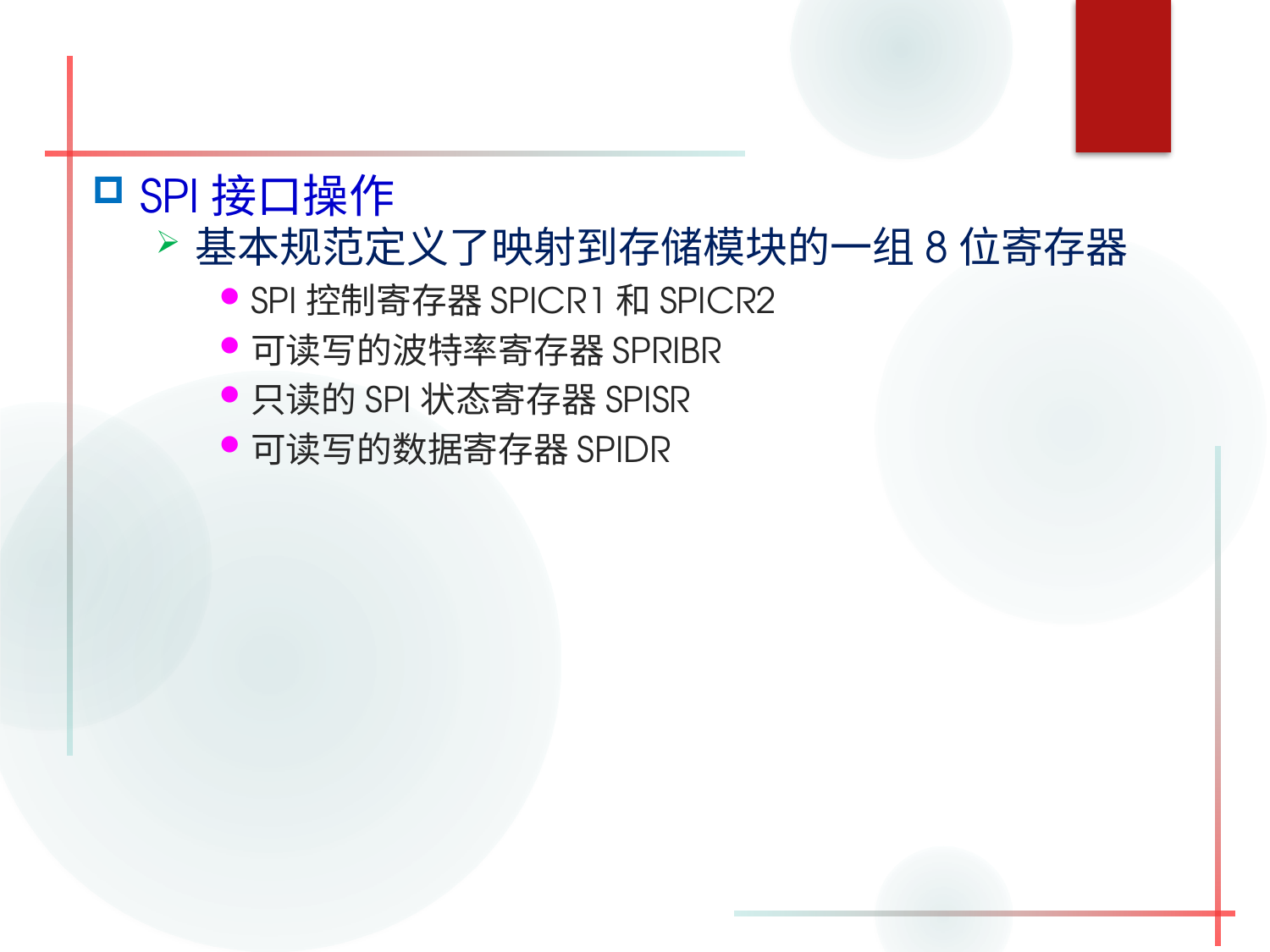

9
#
SPI接口操作
基本规范定义了映射到存储模块的一组8位寄存器
SPI控制寄存器SPICR1和SPICR2
可读写的波特率寄存器SPRIBR
只读的SPI状态寄存器SPISR
可读写的数据寄存器SPIDR